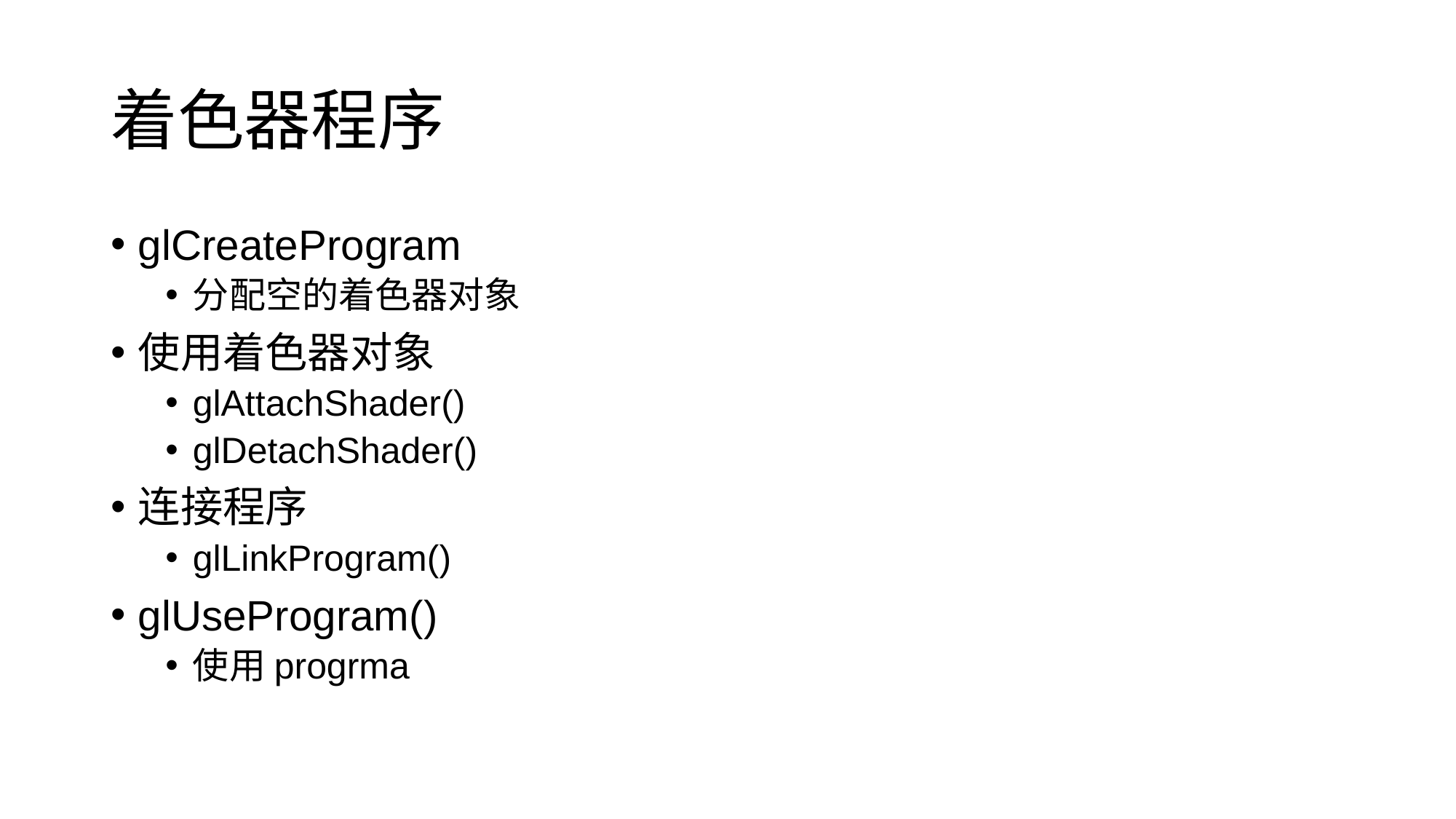

# 着色器程序
glCreateProgram
分配空的着色器对象
使用着色器对象
glAttachShader()
glDetachShader()
连接程序
glLinkProgram()
glUseProgram()
使用progrma